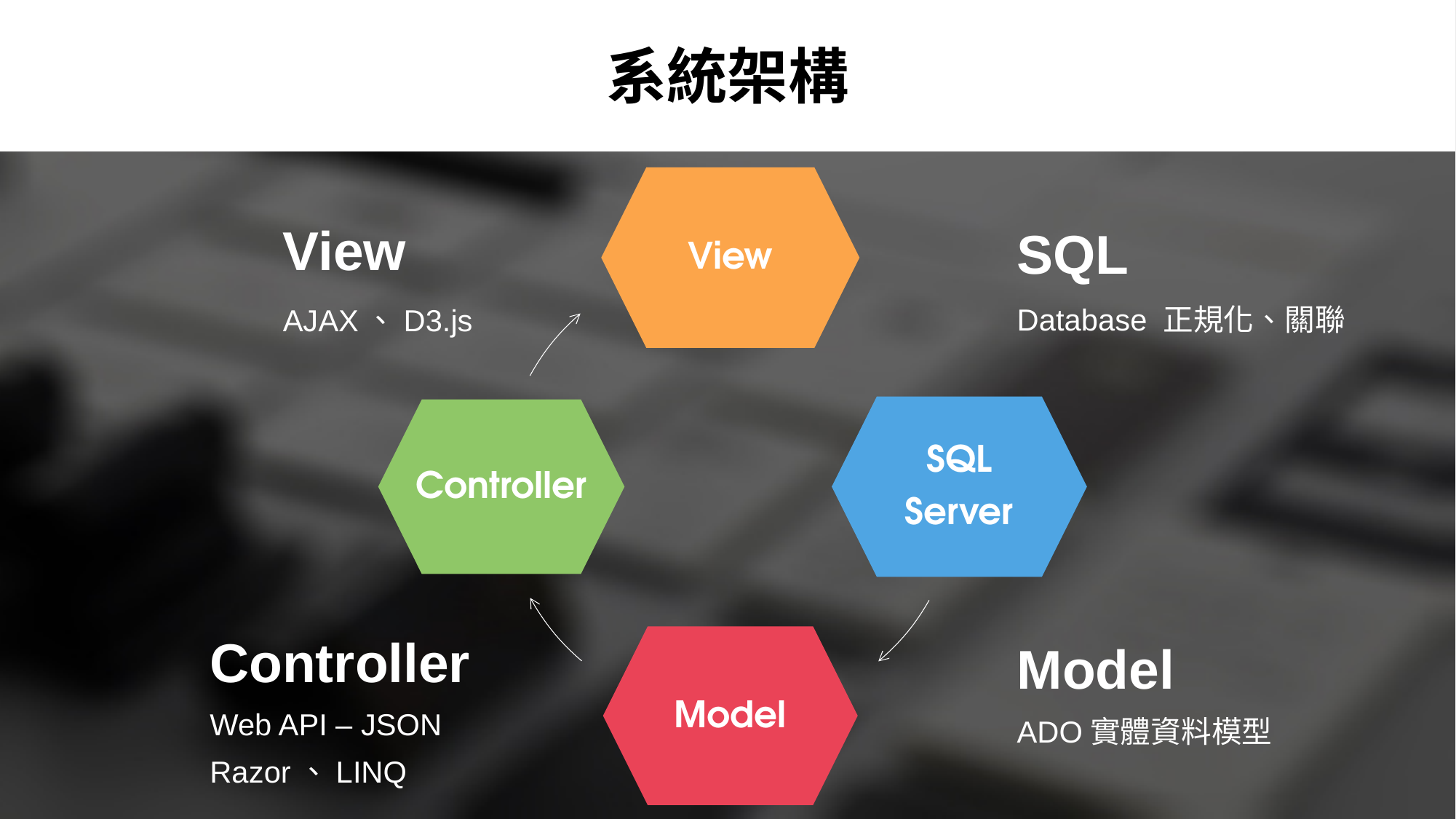

系統架構
View

SQL
Server
Controller
Model

View
AJAX、D3.js
SQL
Database 正規化、關聯
Controller
Web API – JSON
Razor、LINQ
Model
ADO實體資料模型